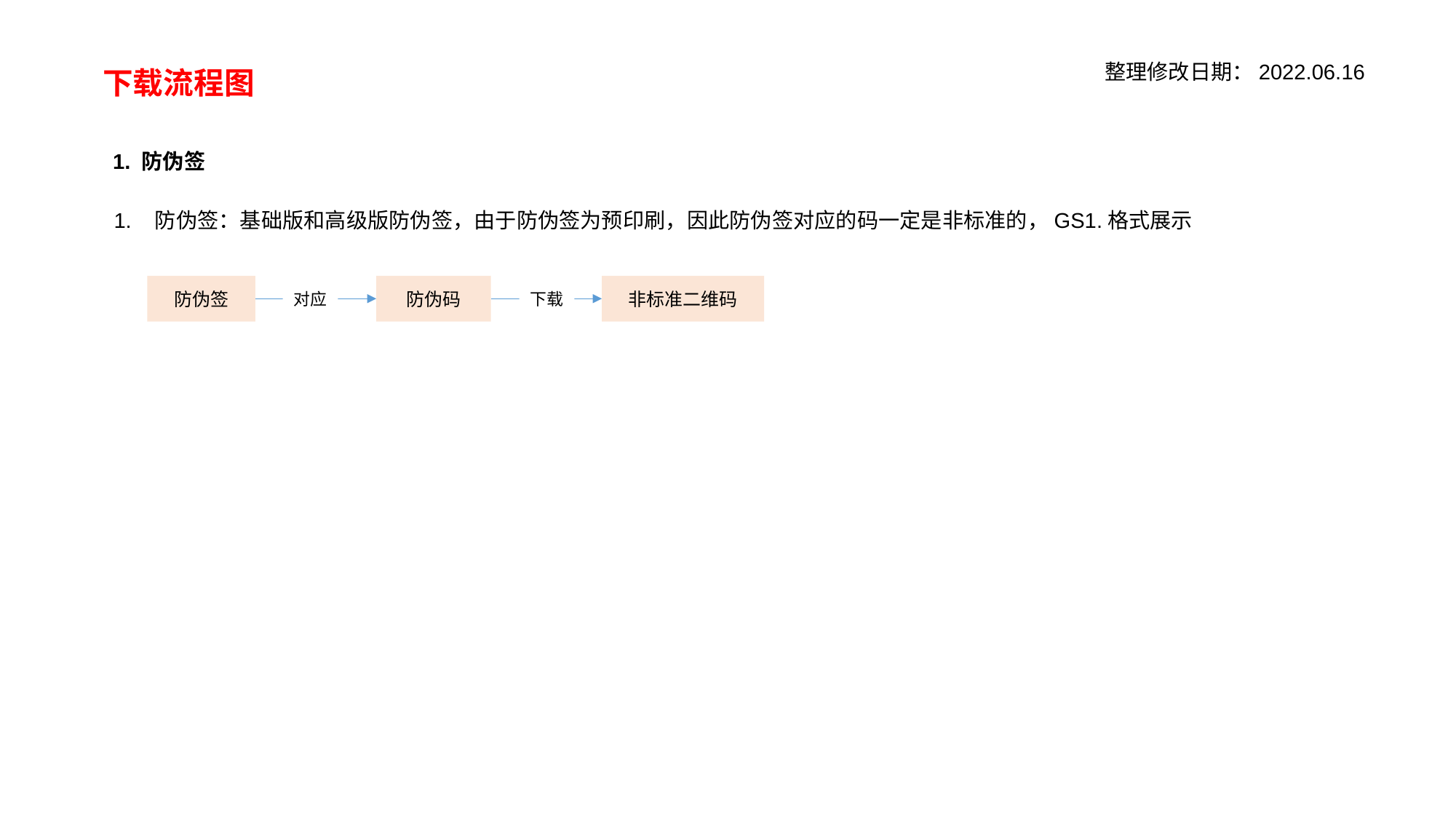

整理修改日期：2022.06.16
下载流程图
1. 防伪签
防伪签：基础版和高级版防伪签，由于防伪签为预印刷，因此防伪签对应的码一定是非标准的，GS1.格式展示
防伪签
防伪码
非标准二维码
对应
下载